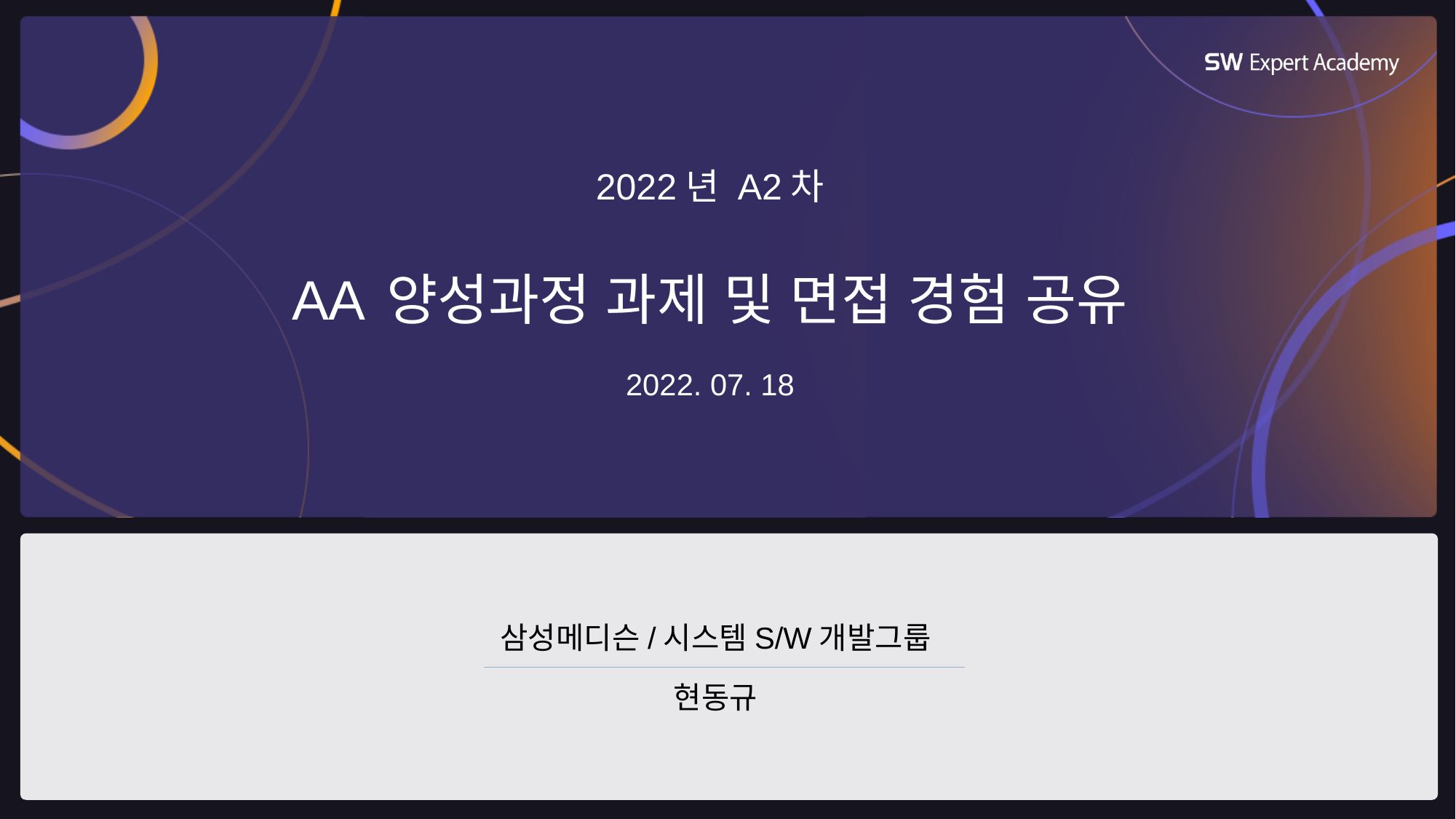

2022년 A2차
AA 양성과정 과제 및 면접 경험 공유
2022. 07. 18
삼성메디슨/시스템S/W개발그룹
현동규